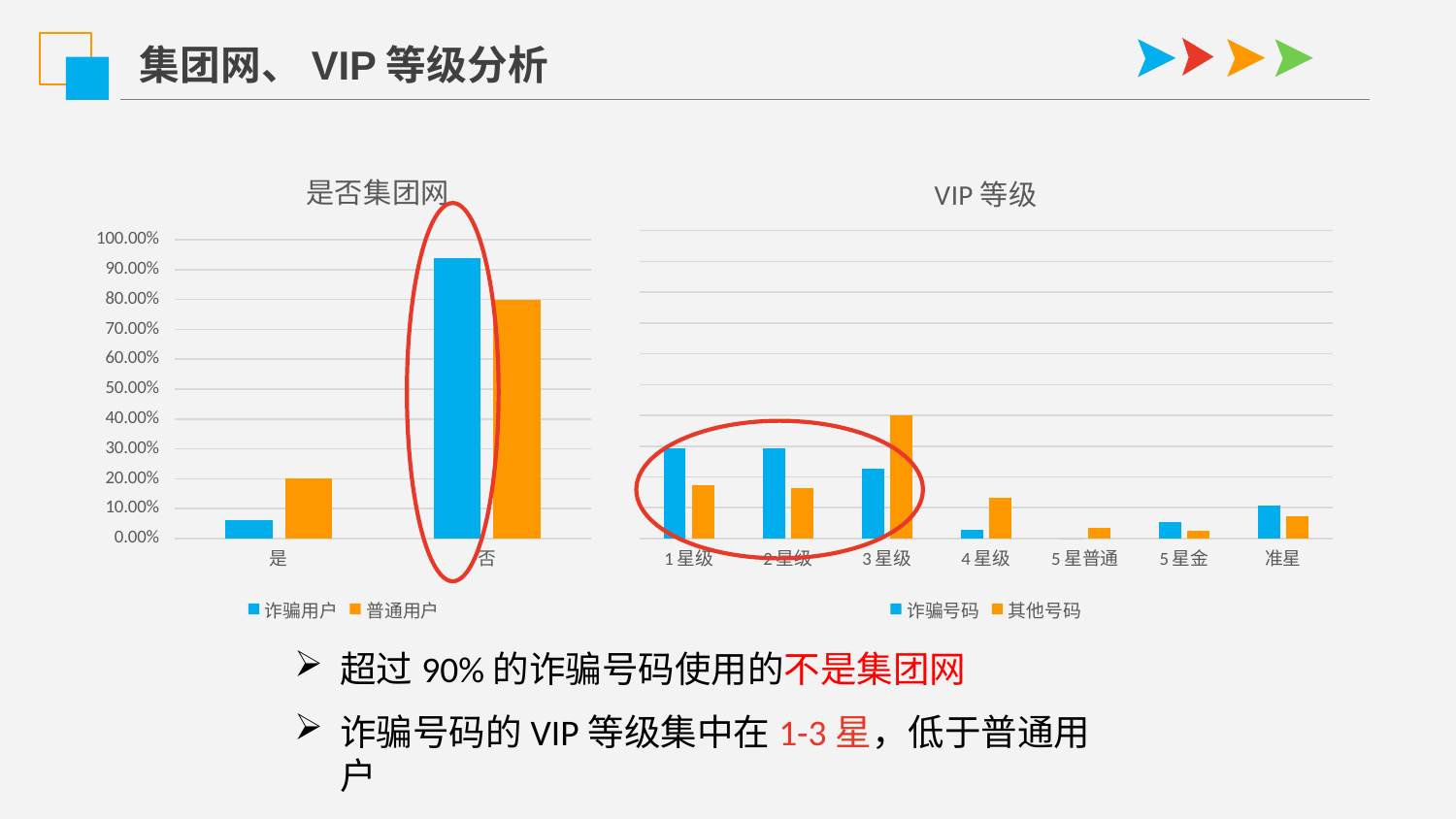

集团网、VIP等级分析

### Chart: 是否集团网

| Category | 诈骗用户 | 普通用户 |
|---|---|---|
| 是 | 0.06103286384976526 | 0.2007042253521127 |
| 否 | 0.9389671361502347 | 0.7992957746478874 |

### Chart: VIP等级

| Category | 诈骗号码 | 其他号码 |
|---|---|---|
| 1星级 | 0.29333333333333333 | 0.171900826446281 |
| 2星级 | 0.29333333333333333 | 0.16363636363636364 |
| 3星级 | 0.22666666666666666 | 0.4 |
| 4星级 | 0.02666666666666667 | 0.1322314049586777 |
| 5星普通 | 0.0 | 0.03471074380165289 |
| 5星金 | 0.05333333333333334 | 0.026446280991735537 |
| 准星 | 0.10666666666666667 | 0.07107438016528926 |

超过90%的诈骗号码使用的不是集团网
诈骗号码的VIP等级集中在1-3星，低于普通用户